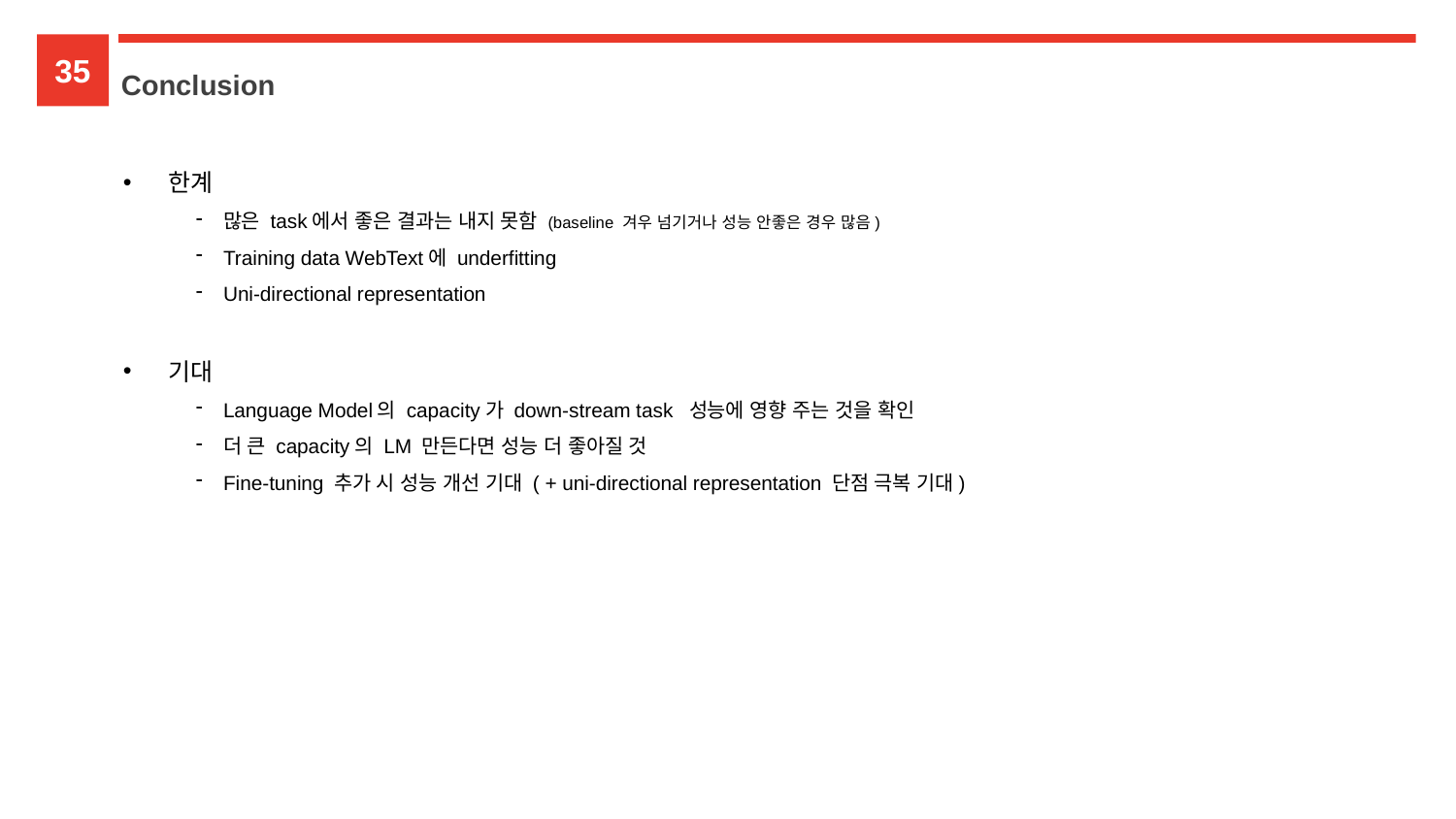

35
Conclusion
한계
많은 task에서 좋은 결과는 내지 못함 (baseline 겨우 넘기거나 성능 안좋은 경우 많음)
Training data WebText에 underfitting
Uni-directional representation

기대
Language Model의 capacity가 down-stream task  성능에 영향 주는 것을 확인
더 큰 capacity의 LM 만든다면 성능 더 좋아질 것
Fine-tuning 추가 시 성능 개선 기대 ( + uni-directional representation 단점 극복 기대)